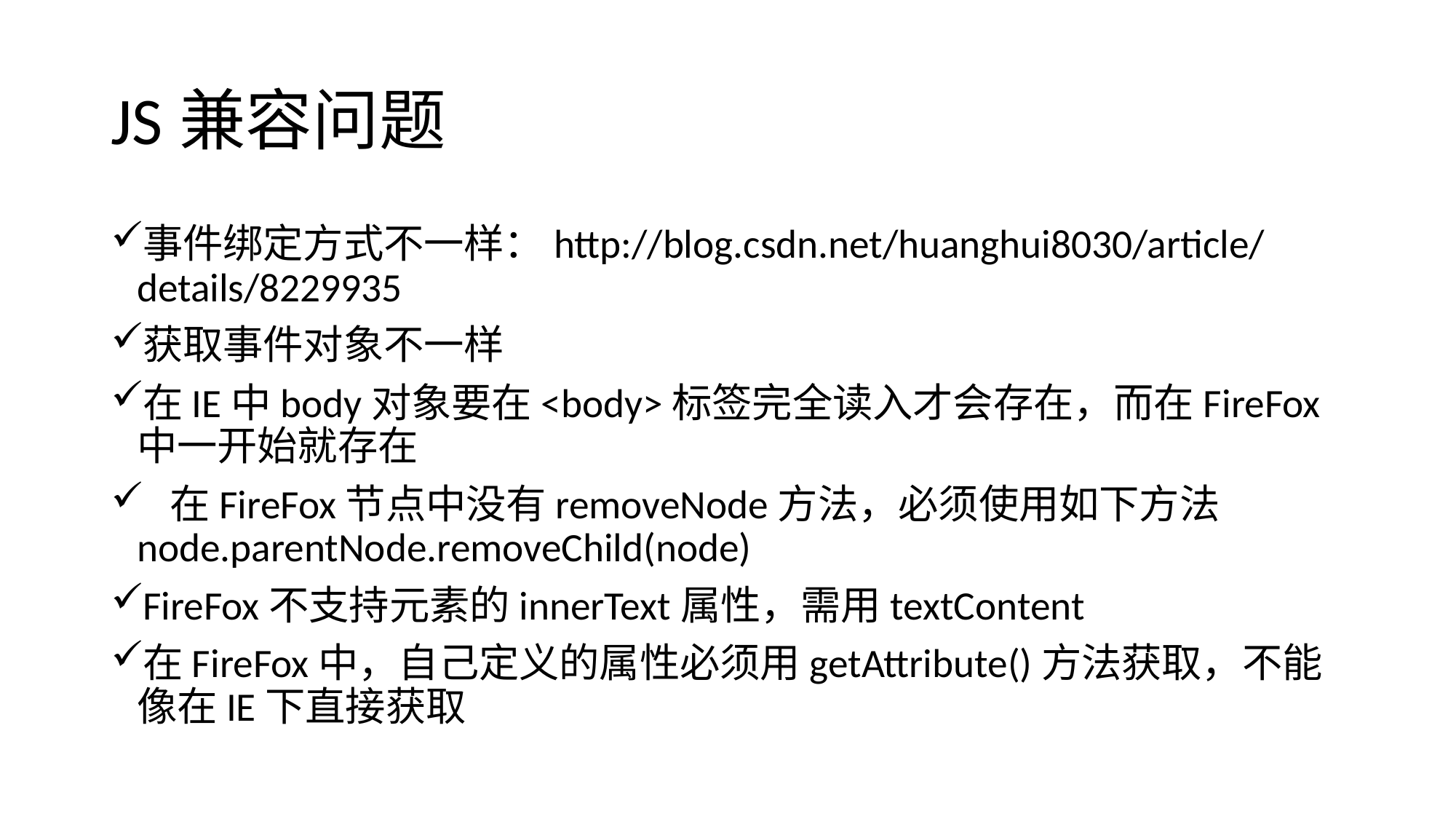

# JS兼容问题
事件绑定方式不一样：http://blog.csdn.net/huanghui8030/article/details/8229935
获取事件对象不一样
在IE中body对象要在<body>标签完全读入才会存在，而在FireFox中一开始就存在
  在FireFox节点中没有removeNode方法，必须使用如下方法 node.parentNode.removeChild(node)
FireFox不支持元素的innerText属性，需用textContent
在FireFox中，自己定义的属性必须用getAttribute()方法获取，不能像在IE下直接获取